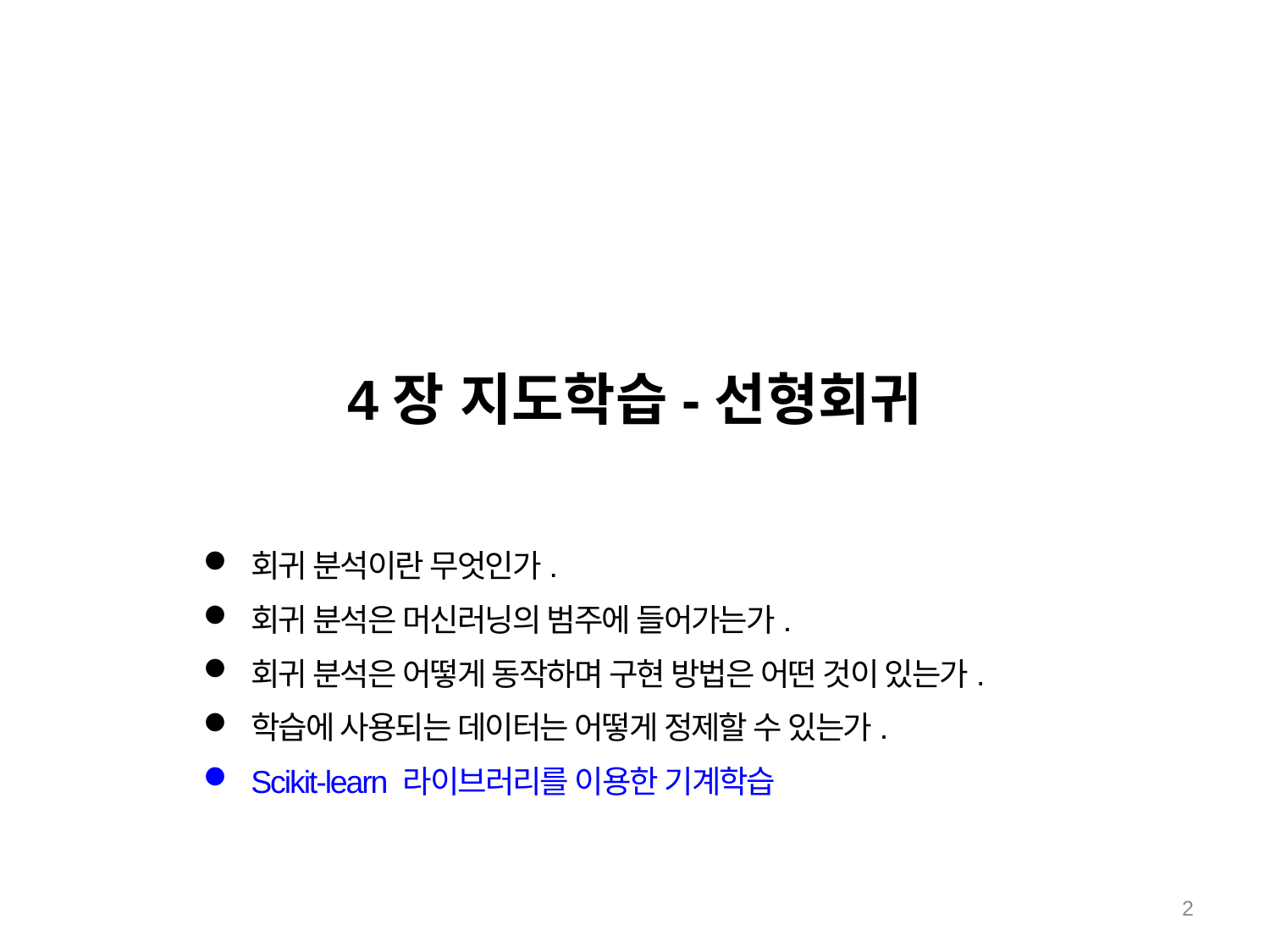

# 4장 지도학습-선형회귀
회귀 분석이란 무엇인가.
회귀 분석은 머신러닝의 범주에 들어가는가.
회귀 분석은 어떻게 동작하며 구현 방법은 어떤 것이 있는가.
학습에 사용되는 데이터는 어떻게 정제할 수 있는가.
Scikit-learn 라이브러리를 이용한 기계학습
2